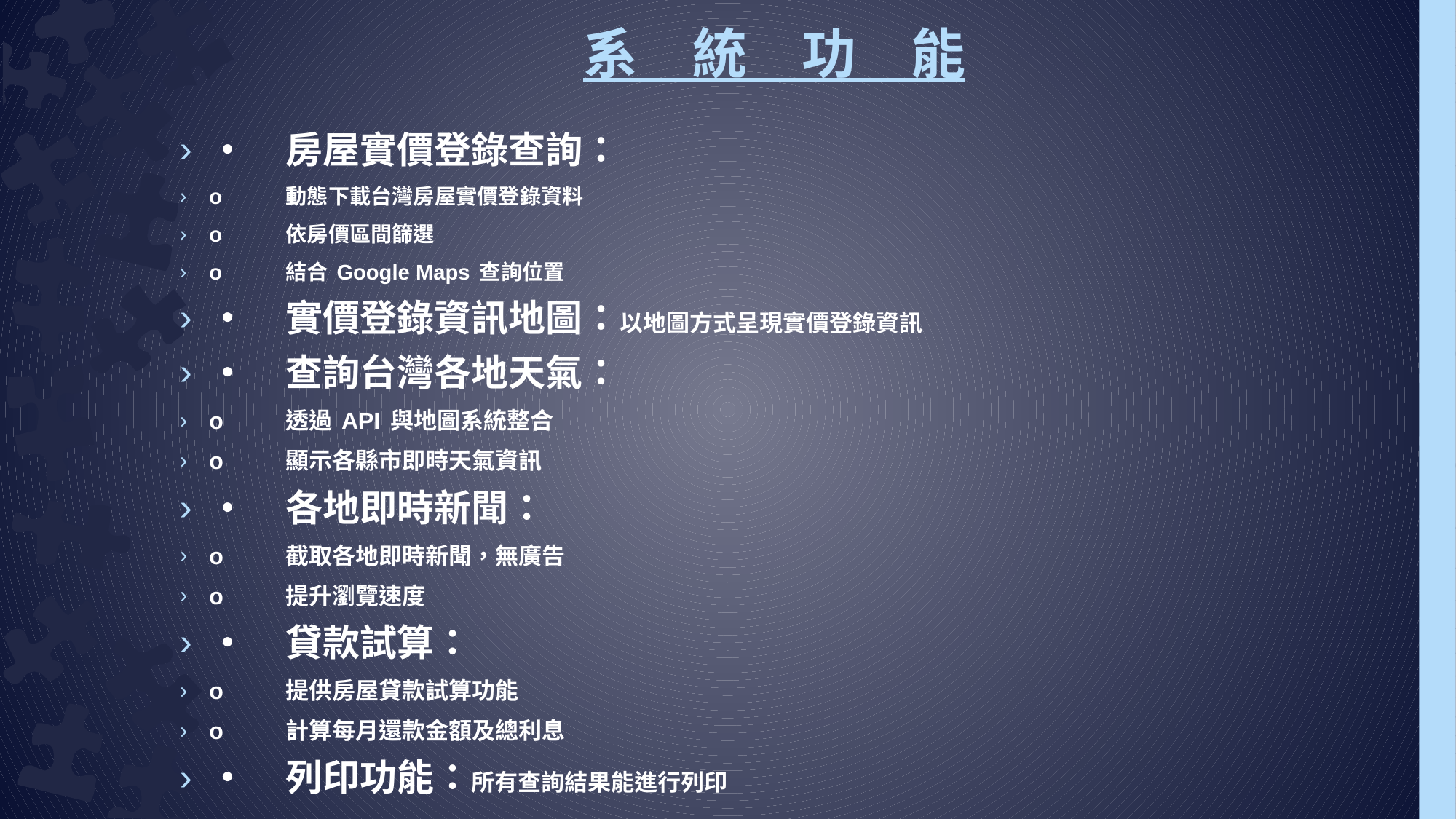

# 系　統　功　能
•	房屋實價登錄查詢：
o	動態下載台灣房屋實價登錄資料
o	依房價區間篩選
o	結合 Google Maps 查詢位置
•	實價登錄資訊地圖：以地圖方式呈現實價登錄資訊
•	查詢台灣各地天氣：
o	透過 API 與地圖系統整合
o	顯示各縣市即時天氣資訊
•	各地即時新聞：
o	截取各地即時新聞，無廣告
o	提升瀏覽速度
•	貸款試算：
o	提供房屋貸款試算功能
o	計算每月還款金額及總利息
•	列印功能：所有查詢結果能進行列印